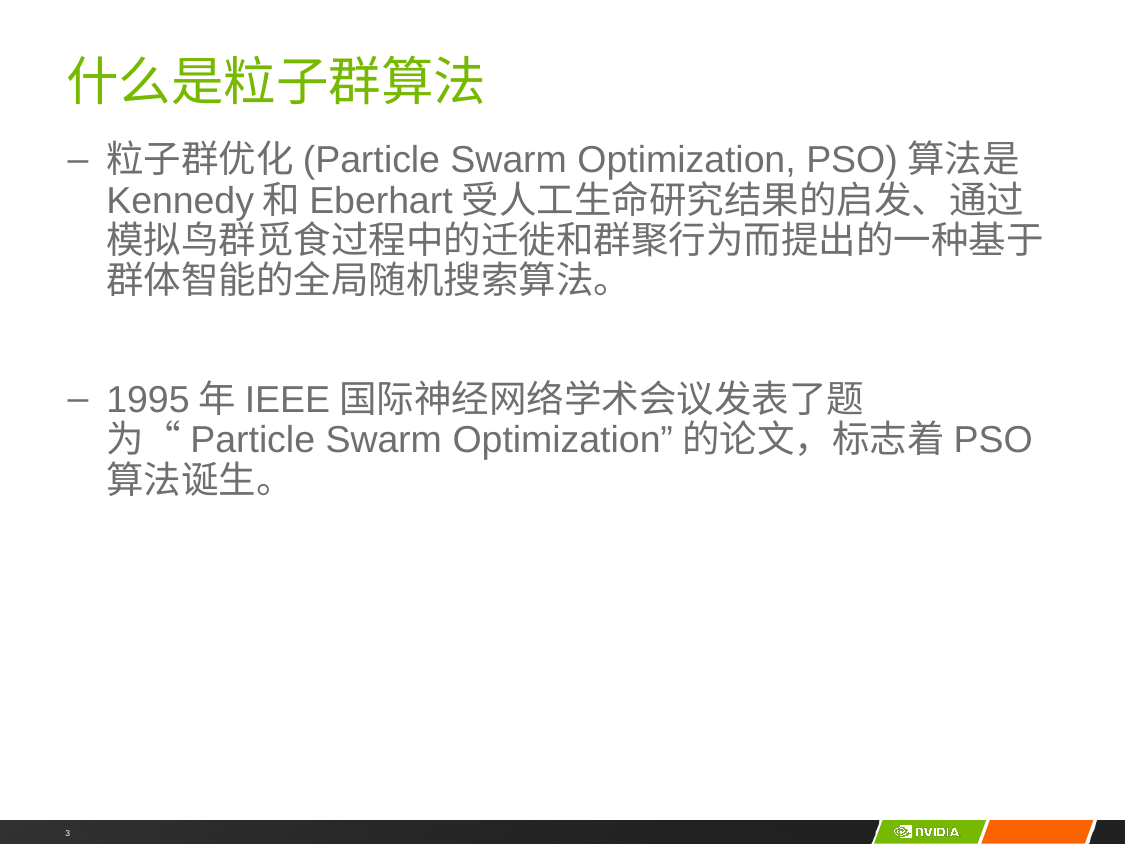

# 什么是粒子群算法
粒子群优化(Particle Swarm Optimization, PSO)算法是Kennedy和Eberhart受人工生命研究结果的启发、通过模拟鸟群觅食过程中的迁徙和群聚行为而提出的一种基于群体智能的全局随机搜索算法。

1995年IEEE国际神经网络学术会议发表了题为“Particle Swarm Optimization”的论文，标志着PSO算法诞生。
3